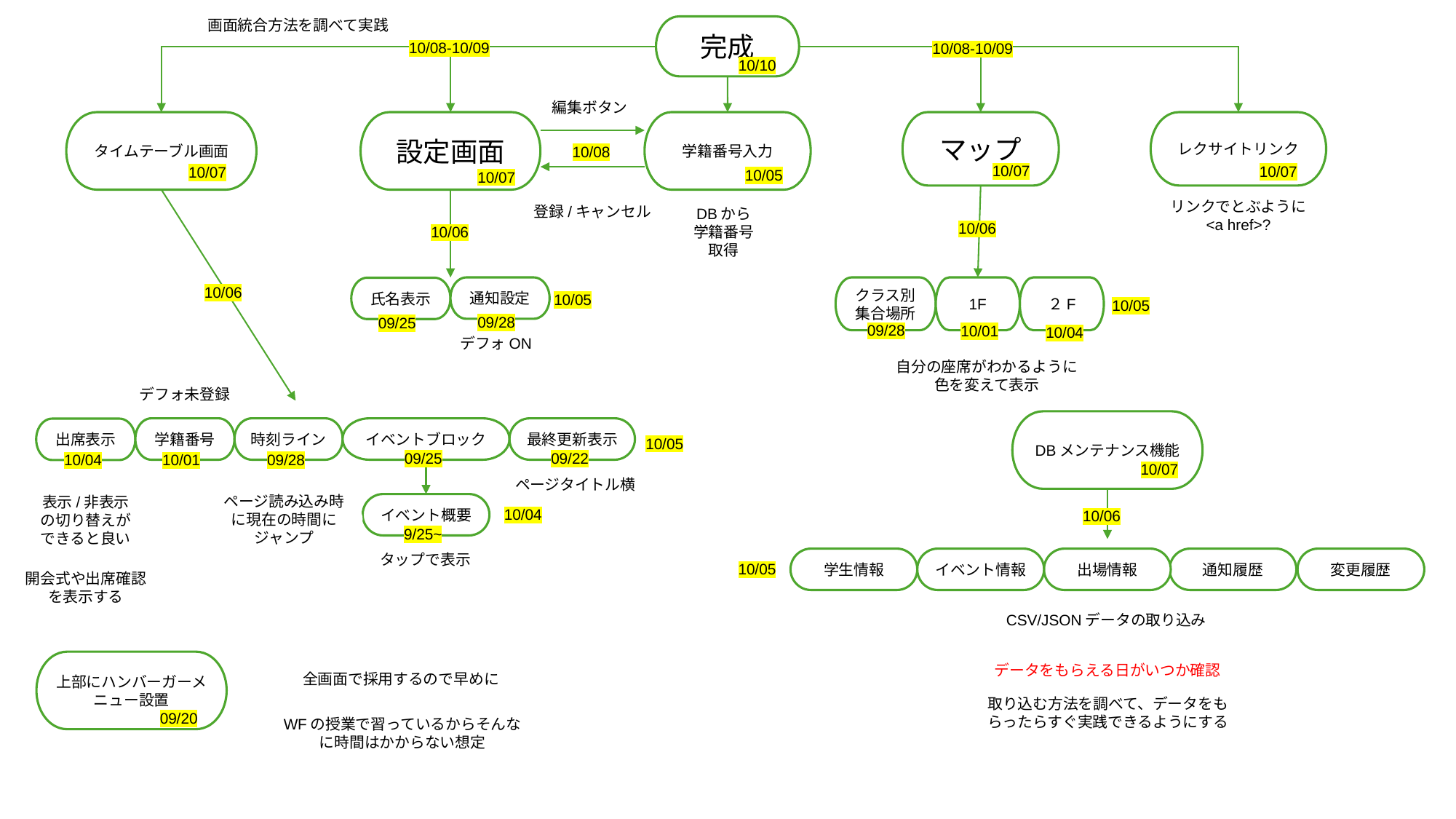

画面統合方法を調べて実践
完成
10/08-10/09
10/08-10/09
10/10
編集ボタン
タイムテーブル画面
設定画面
学籍番号入力
マップ
レクサイトリンク
10/08
10/07
10/07
10/07
10/05
10/07
登録/キャンセル
リンクでとぶように
<a href>?
DBから学籍番号取得
10/06
10/06
10/06
通知設定
氏名表示
クラス別集合場所
1F
２F
10/05
10/05
09/28
09/25
09/28
10/01
10/04
デフォON
自分の座席がわかるように色を変えて表示
デフォ未登録
DBメンテナンス機能
学籍番号
出席表示
時刻ライン
イベントブロック
最終更新表示
10/05
09/25
09/22
09/28
10/04
10/01
10/07
ページタイトル横
イベント概要
ページ読み込み時に現在の時間にジャンプ
表示/非表示の切り替えができると良い
10/04
10/06
9/25~
タップで表示
学生情報
イベント情報
出場情報
通知履歴
変更履歴
10/05
開会式や出席確認を表示する
CSV/JSONデータの取り込み
データをもらえる日がいつか確認
上部にハンバーガーメニュー設置
全画面で採用するので早めに
取り込む方法を調べて、データをもらったらすぐ実践できるようにする
09/20
WFの授業で習っているからそんなに時間はかからない想定